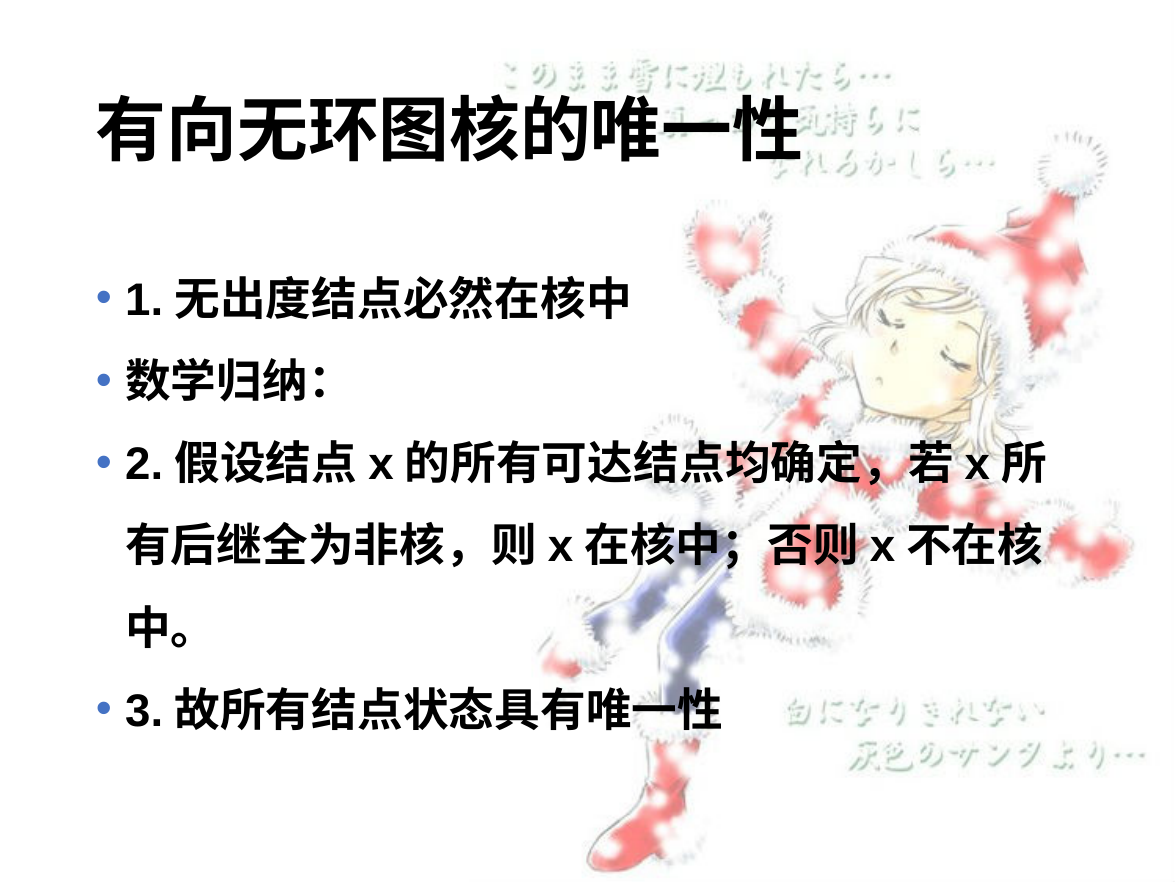

# 有向无环图核的唯一性
1.无出度结点必然在核中
数学归纳：
2.假设结点x的所有可达结点均确定，若x所有后继全为非核，则x在核中；否则x不在核中。
3.故所有结点状态具有唯一性